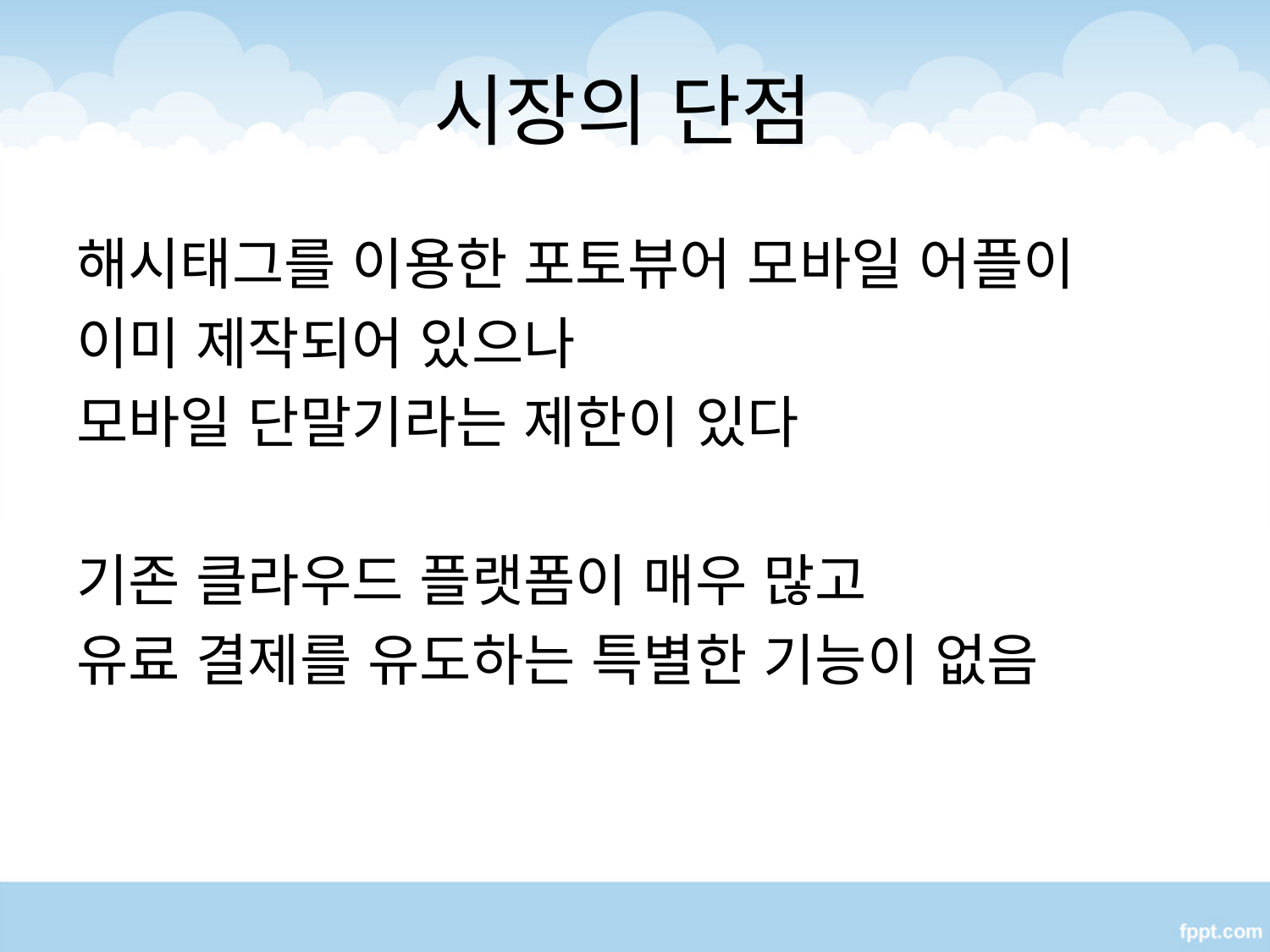

# 시장의 단점
해시태그를 이용한 포토뷰어 모바일 어플이
이미 제작되어 있으나
모바일 단말기라는 제한이 있다

기존 클라우드 플랫폼이 매우 많고
유료 결제를 유도하는 특별한 기능이 없음